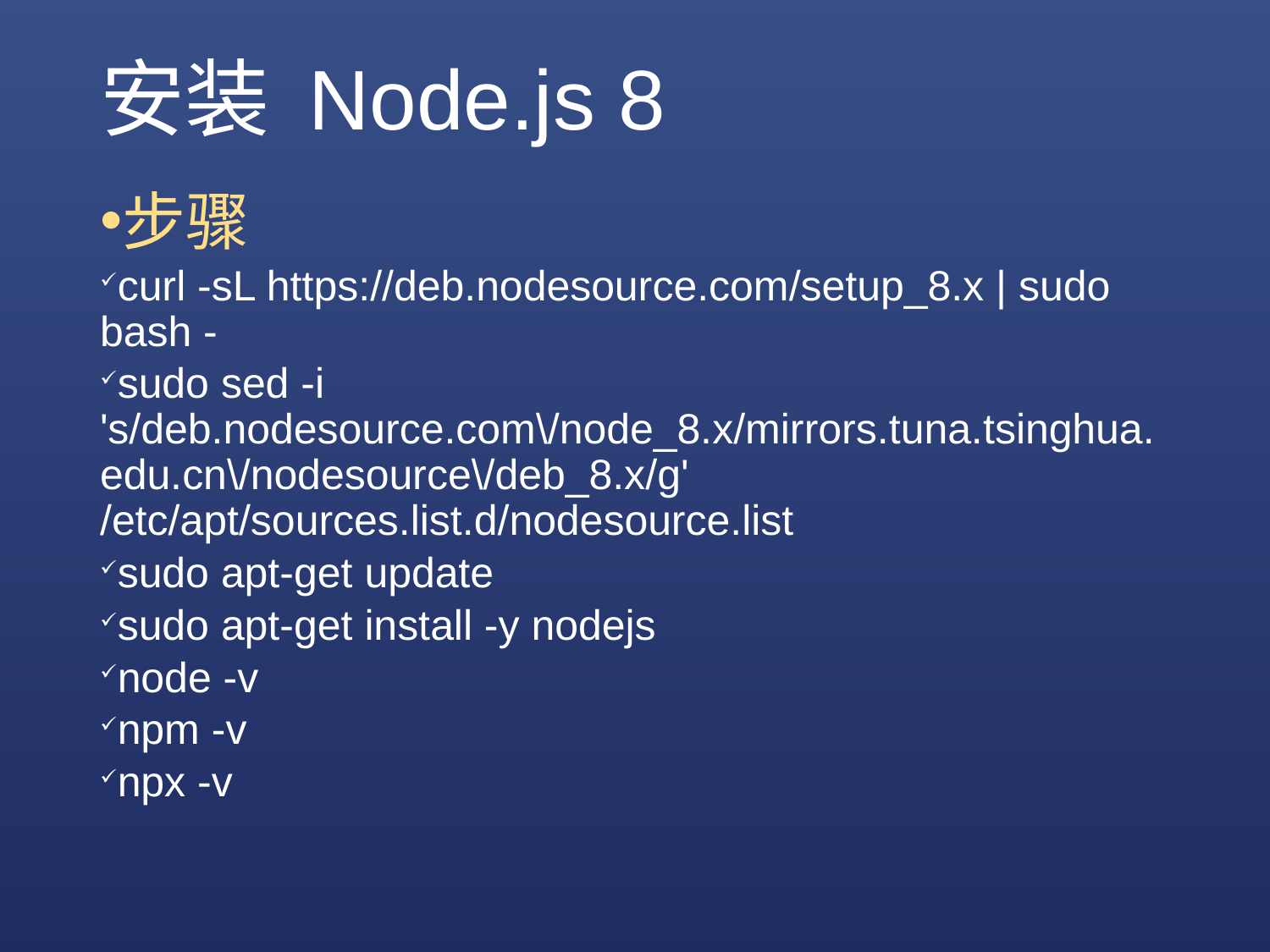

# 安装 Node.js 8
步骤
curl -sL https://deb.nodesource.com/setup_8.x | sudo bash -
sudo sed -i 's/deb.nodesource.com\/node_8.x/mirrors.tuna.tsinghua.edu.cn\/nodesource\/deb_8.x/g' /etc/apt/sources.list.d/nodesource.list
sudo apt-get update
sudo apt-get install -y nodejs
node -v
npm -v
npx -v